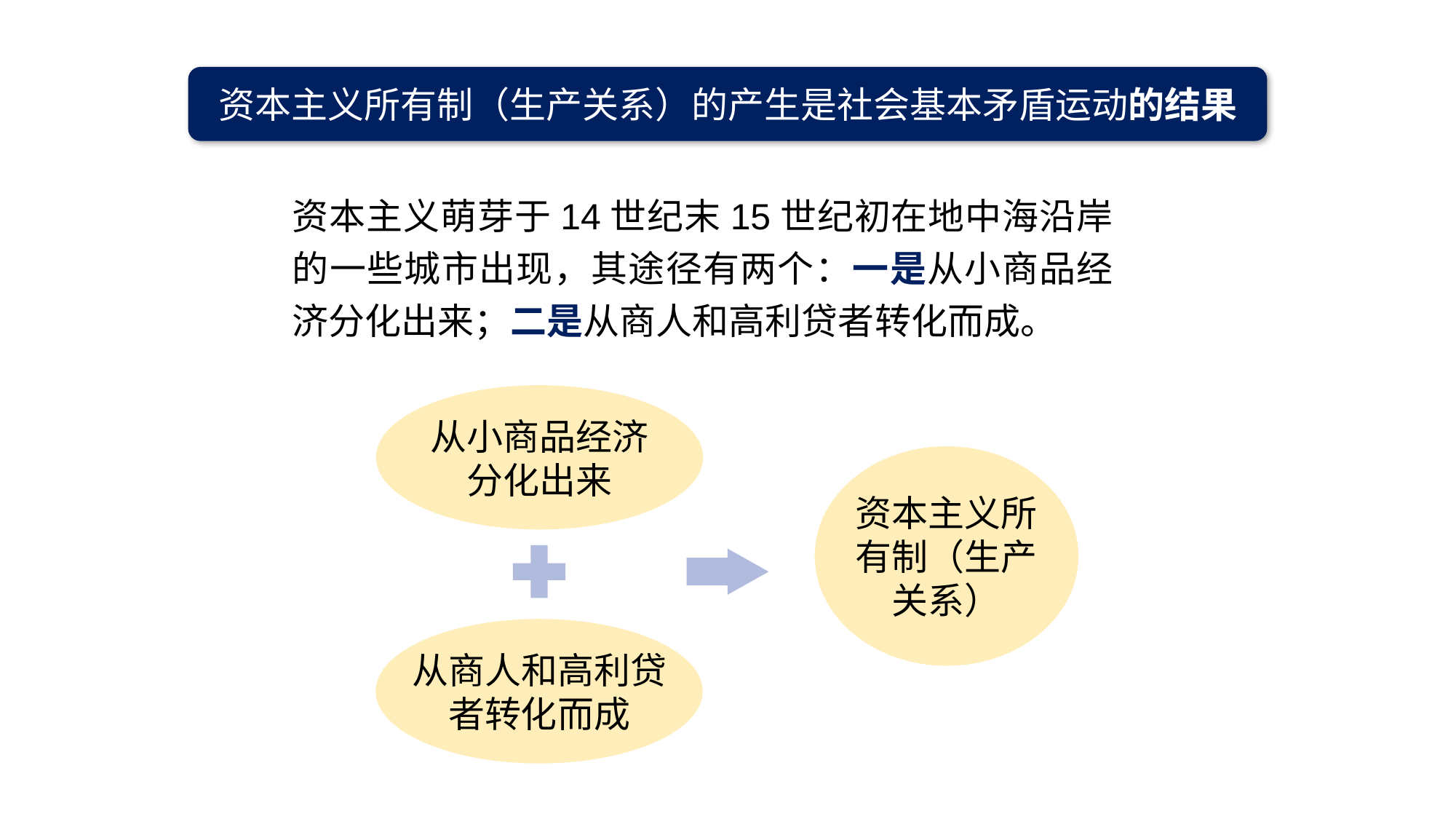

资本主义所有制（生产关系）的产生是社会基本矛盾运动的结果
资本主义萌芽于14世纪末15世纪初在地中海沿岸的一些城市出现，其途径有两个：一是从小商品经济分化出来；二是从商人和高利贷者转化而成。
从小商品经济
分化出来
资本主义所有制（生产关系）

从商人和高利贷
者转化而成